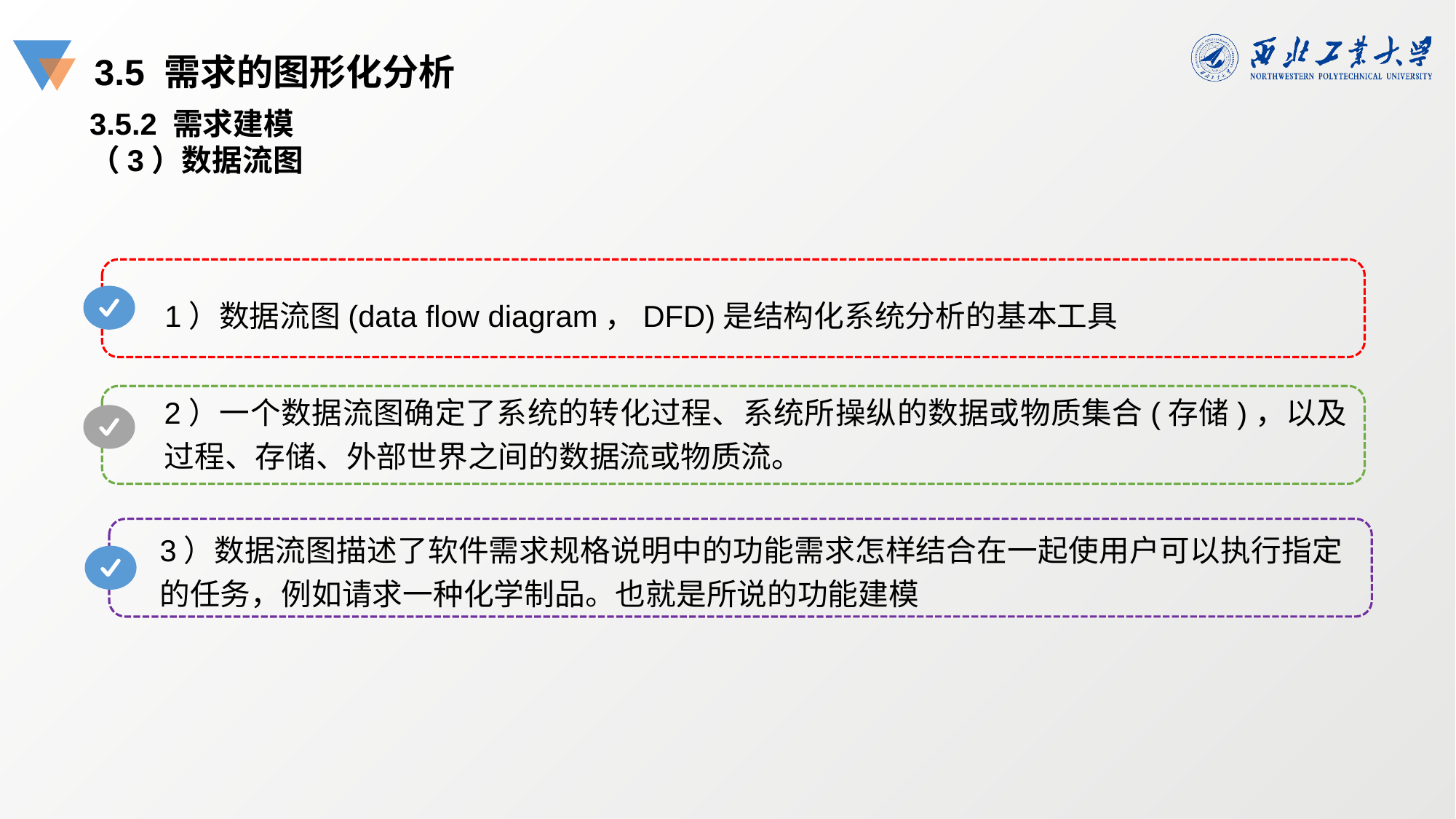

3.5 需求的图形化分析
3.5.2 需求建模
（3）数据流图

1）数据流图(data flow diagram，DFD)是结构化系统分析的基本工具

2）一个数据流图确定了系统的转化过程、系统所操纵的数据或物质集合(存储)，以及过程、存储、外部世界之间的数据流或物质流。

3）数据流图描述了软件需求规格说明中的功能需求怎样结合在一起使用户可以执行指定的任务，例如请求一种化学制品。也就是所说的功能建模

11